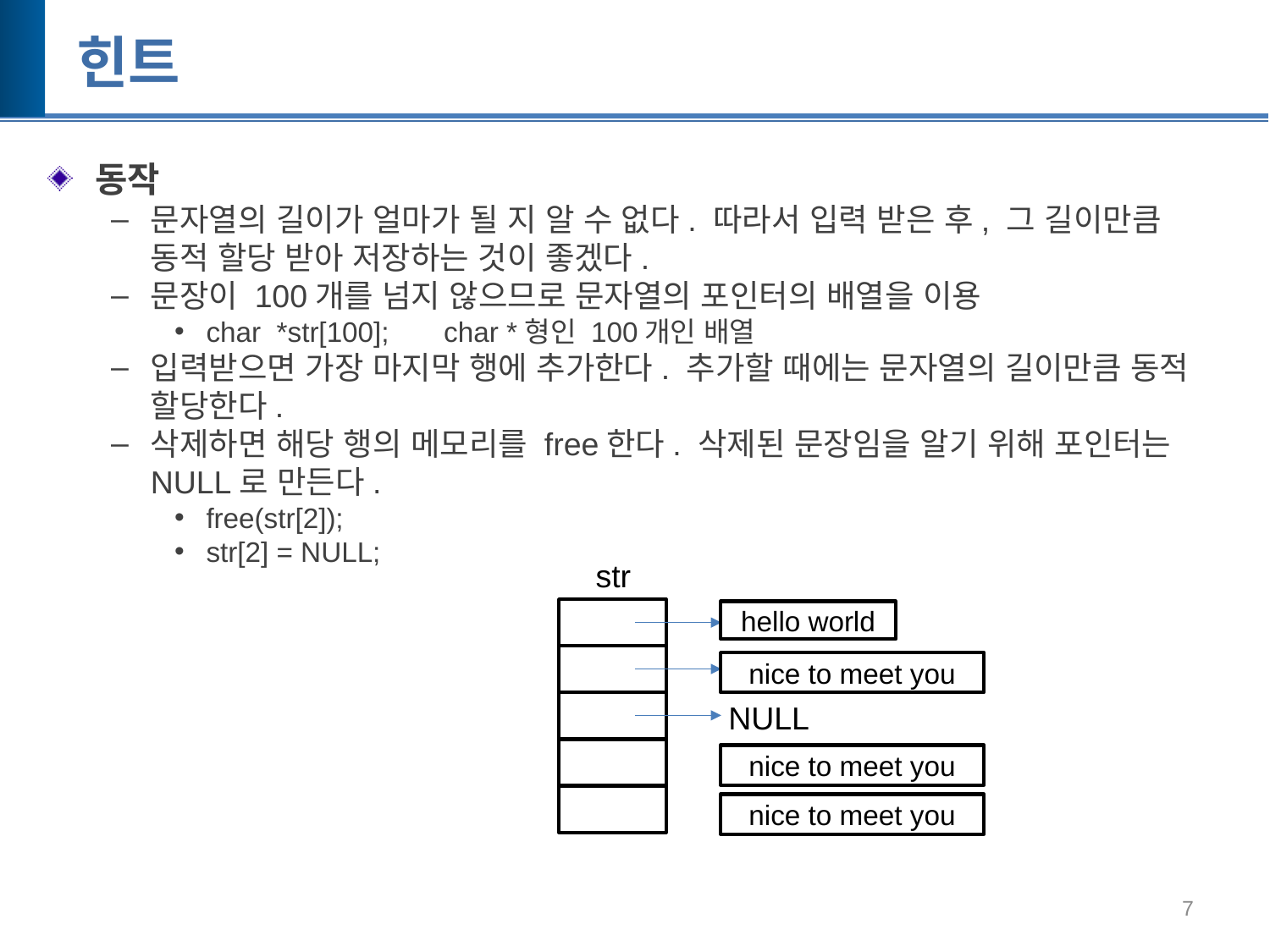

# 힌트
동작
문자열의 길이가 얼마가 될 지 알 수 없다. 따라서 입력 받은 후, 그 길이만큼 동적 할당 받아 저장하는 것이 좋겠다.
문장이 100개를 넘지 않으므로 문자열의 포인터의 배열을 이용
char  *str[100];       char *형인 100개인 배열
입력받으면 가장 마지막 행에 추가한다. 추가할 때에는 문자열의 길이만큼 동적 할당한다.
삭제하면 해당 행의 메모리를 free한다. 삭제된 문장임을 알기 위해 포인터는 NULL로 만든다.
free(str[2]);
str[2] = NULL;
str

hello world

nice to meet you
NULL

nice to meet you

nice to meet you
7